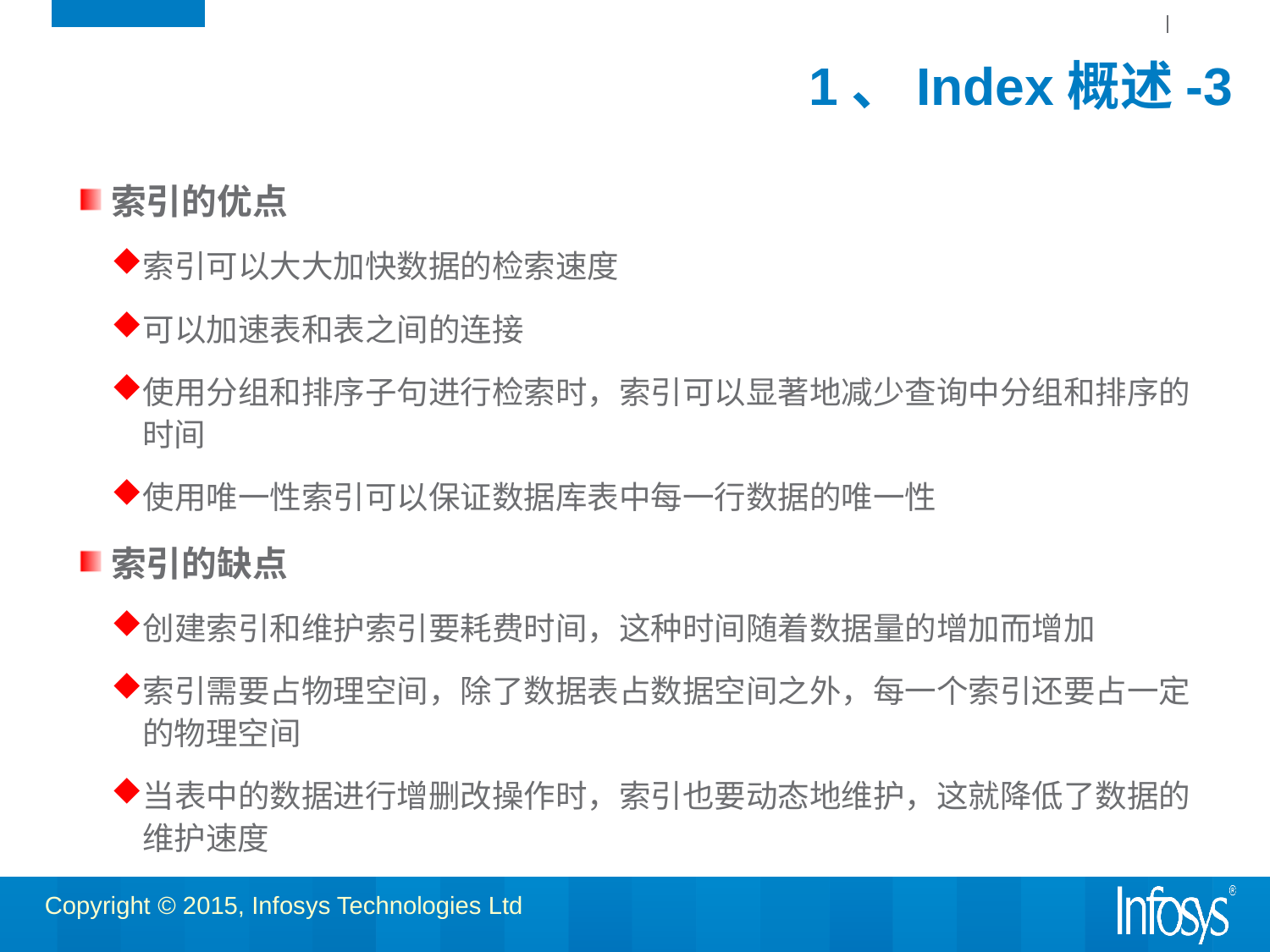

# 1、Index概述-3
索引的优点
索引可以大大加快数据的检索速度
可以加速表和表之间的连接
使用分组和排序子句进行检索时，索引可以显著地减少查询中分组和排序的时间
使用唯一性索引可以保证数据库表中每一行数据的唯一性
索引的缺点
创建索引和维护索引要耗费时间，这种时间随着数据量的增加而增加
索引需要占物理空间，除了数据表占数据空间之外，每一个索引还要占一定的物理空间
当表中的数据进行增删改操作时，索引也要动态地维护，这就降低了数据的维护速度